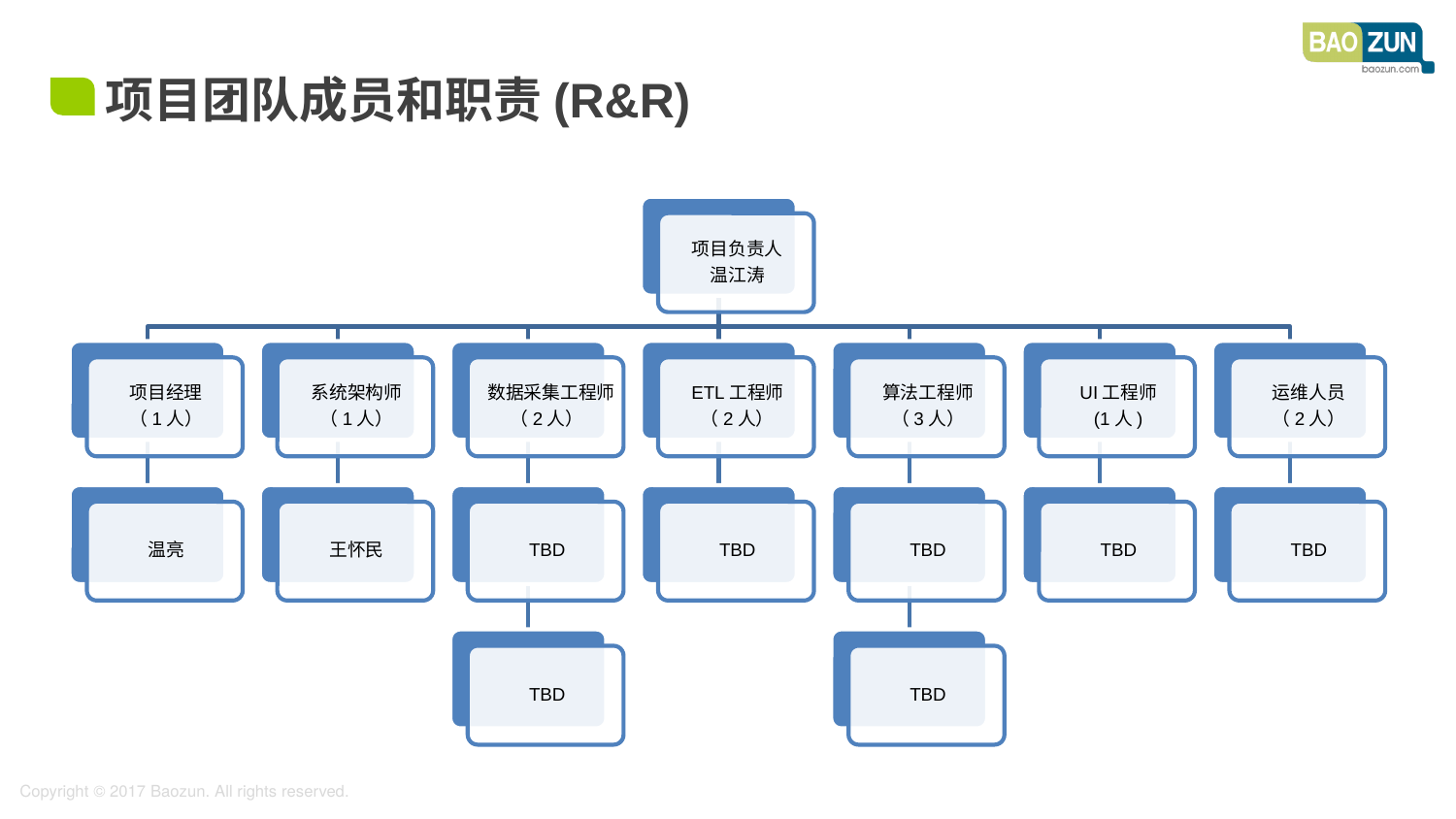

# 项目团队成员和职责(R&R)
项目负责人
温江涛
项目经理
（1人）
温亮
系统架构师
（1人）
王怀民
 数据采集工程师
（2人）
TBD
TBD
ETL工程师
（2人）
TBD
算法工程师
（3人）
TBD
TBD
UI工程师
(1人)
TBD
运维人员
（2人）
TBD